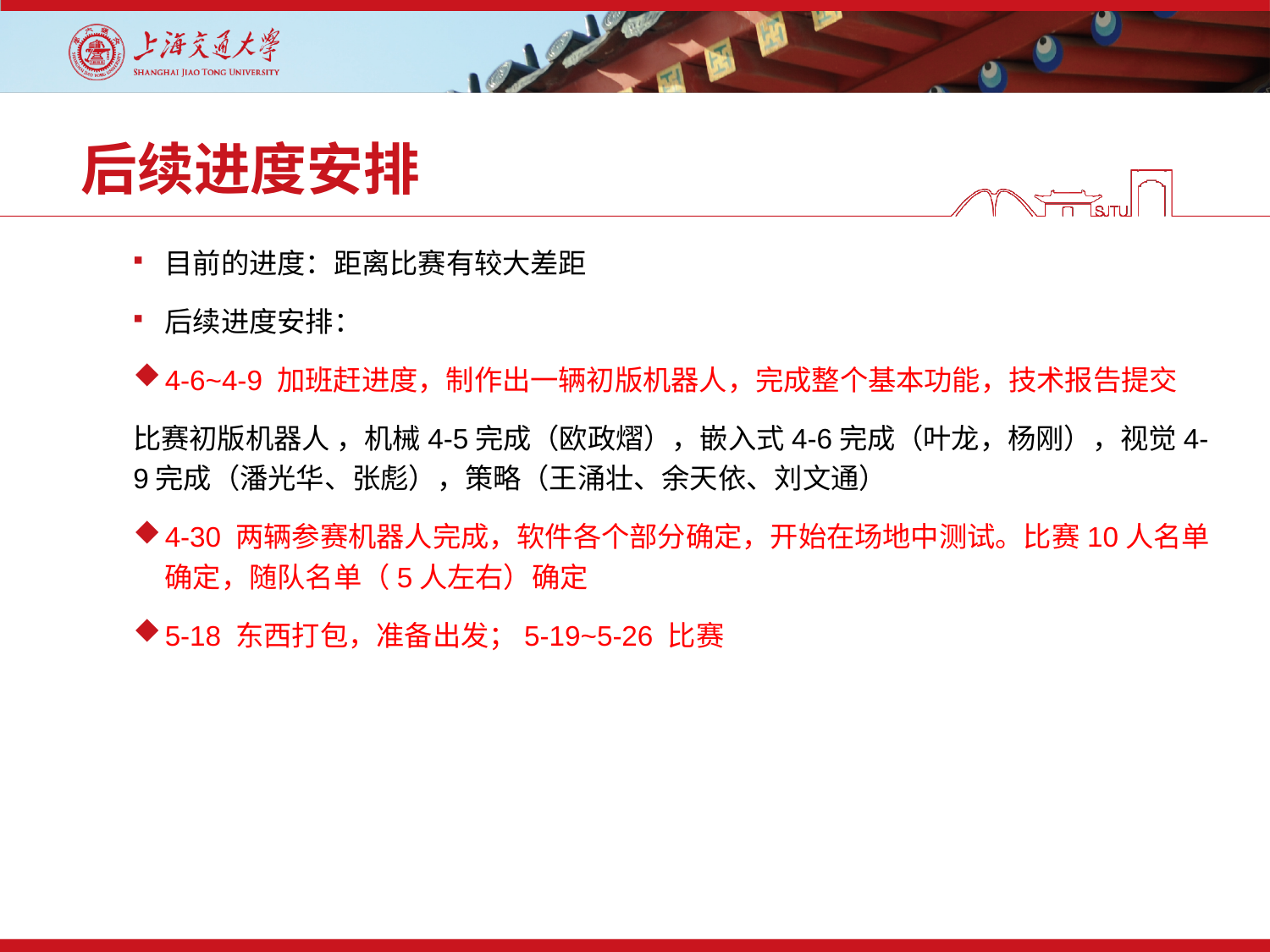

# 后续进度安排
目前的进度：距离比赛有较大差距
后续进度安排：
4-6~4-9 加班赶进度，制作出一辆初版机器人，完成整个基本功能，技术报告提交
比赛初版机器人 ，机械4-5完成（欧政熠），嵌入式4-6完成（叶龙，杨刚），视觉4-9完成（潘光华、张彪），策略（王涌壮、余天依、刘文通）
4-30 两辆参赛机器人完成，软件各个部分确定，开始在场地中测试。比赛10人名单确定，随队名单（5人左右）确定
5-18 东西打包，准备出发；5-19~5-26 比赛